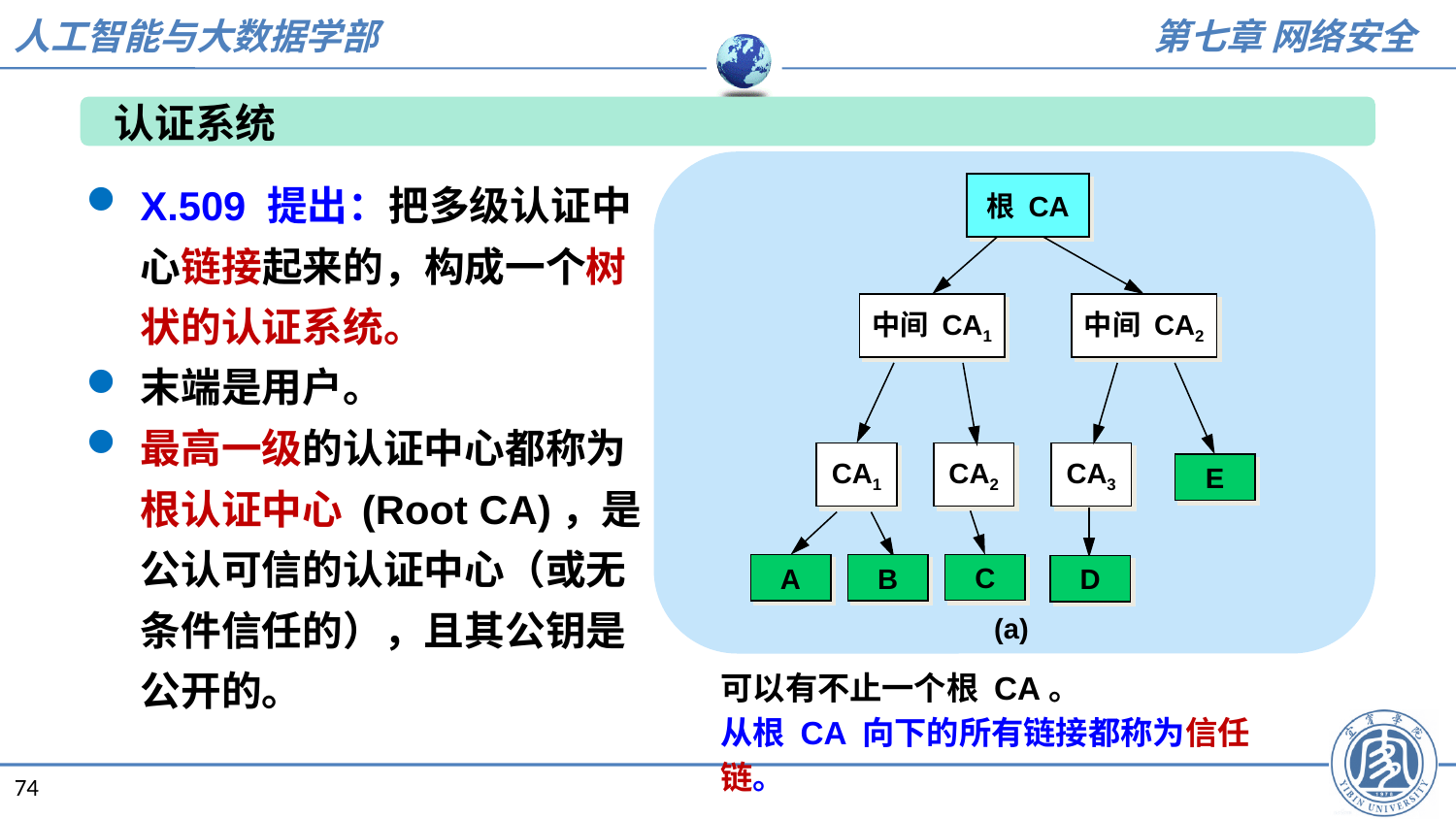

认证系统

X.509 提出：把多级认证中心链接起来的，构成一个树状的认证系统。
末端是用户。
最高一级的认证中心都称为根认证中心 (Root CA)，是公认可信的认证中心（或无条件信任的），且其公钥是公开的。
根 CA
中间 CA1
中间 CA2
CA1
CA2
CA3
E
A
B
C
D
(a)
可以有不止一个根 CA。
从根 CA 向下的所有链接都称为信任链。
74